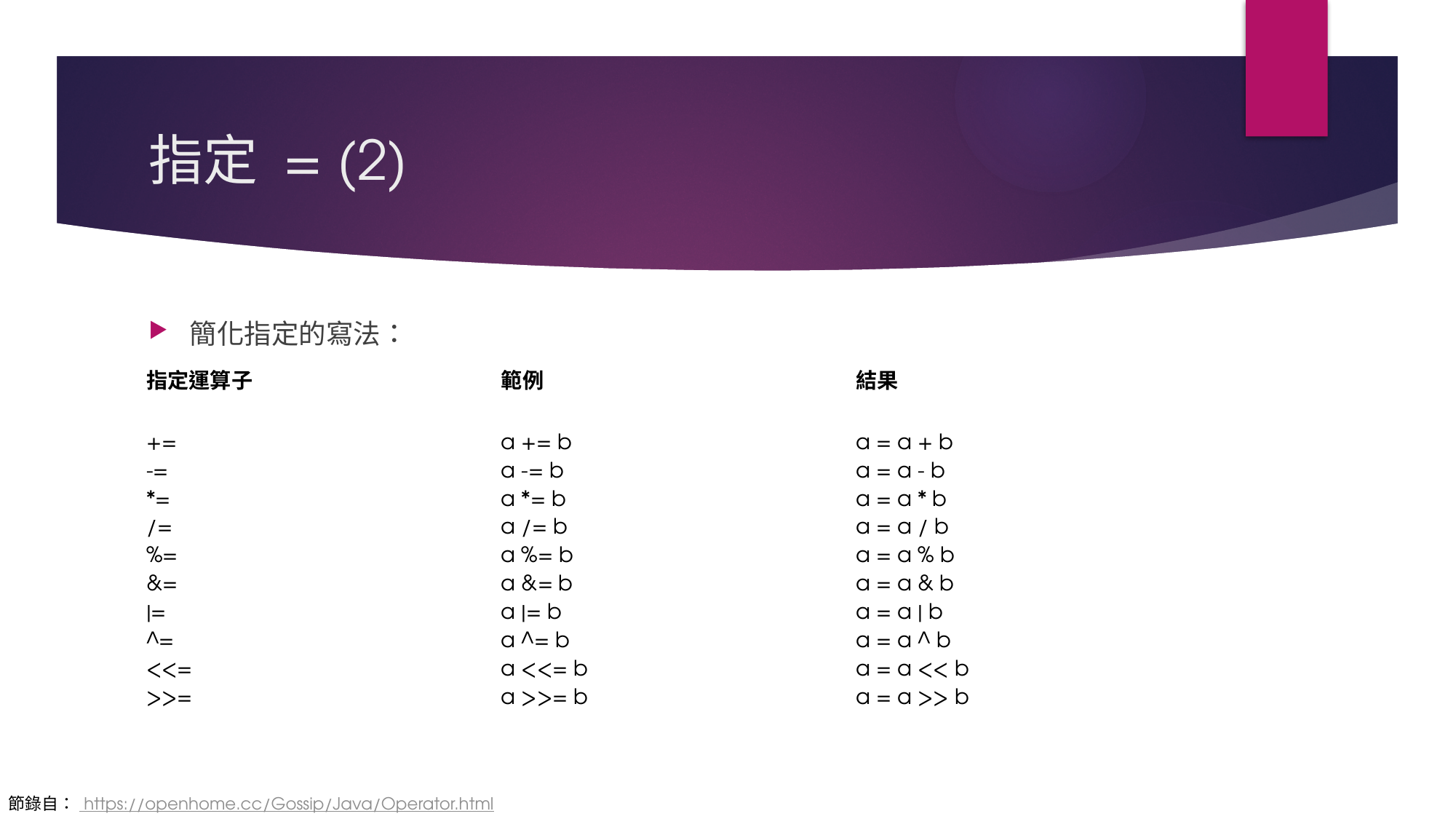

# 指定 = (2)
簡化指定的寫法：
| 指定運算子 | 範例 | 結果 |
| --- | --- | --- |
| += | a += b | a = a + b |
| -= | a -= b | a = a - b |
| \*= | a \*= b | a = a \* b |
| /= | a /= b | a = a / b |
| %= | a %= b | a = a % b |
| &= | a &= b | a = a & b |
| |= | a |= b | a = a | b |
| ^= | a ^= b | a = a ^ b |
| <<= | a <<= b | a = a << b |
| >>= | a >>= b | a = a >> b |
節錄自： https://openhome.cc/Gossip/Java/Operator.html